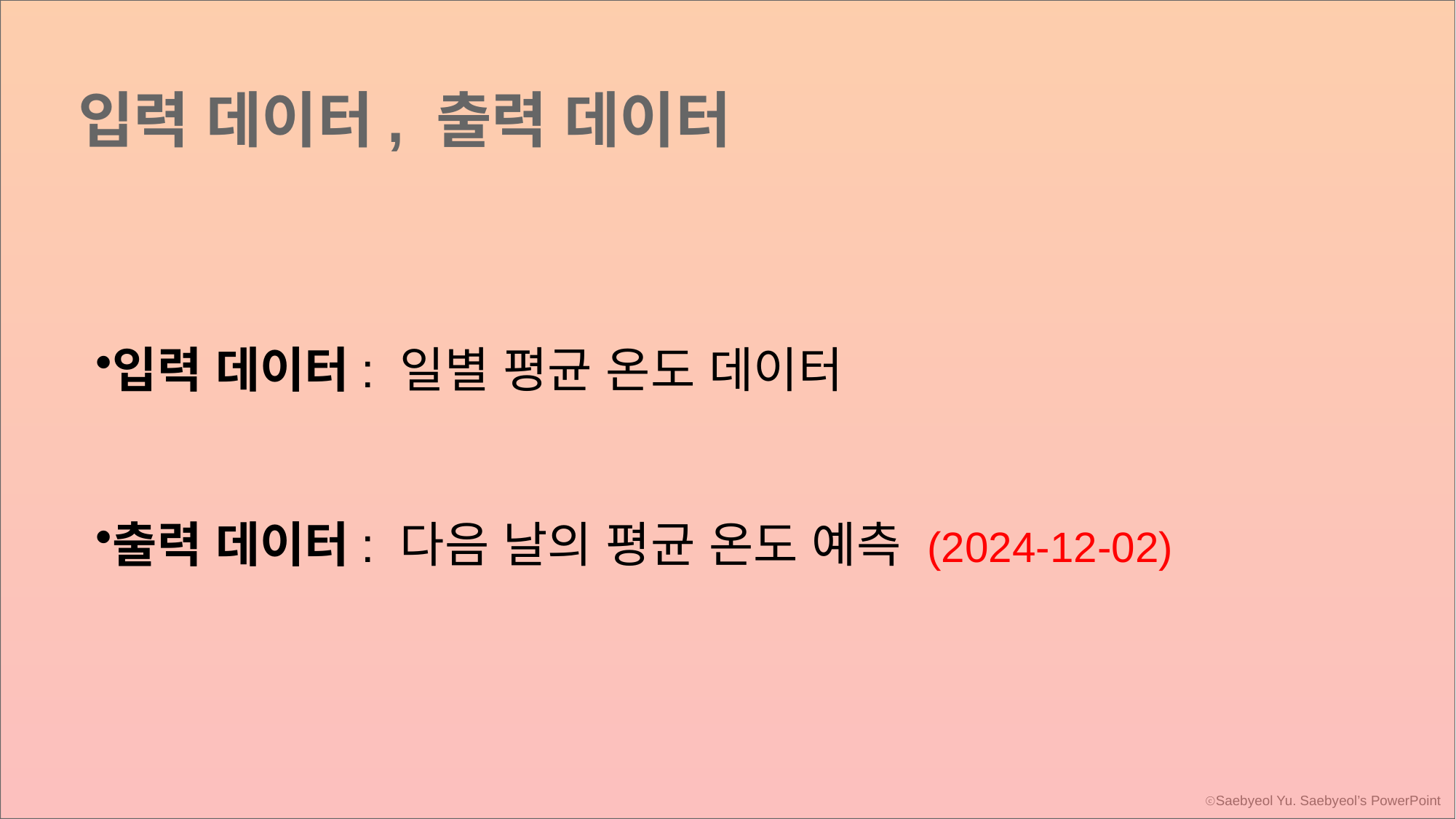

입력 데이터, 출력 데이터
입력 데이터: 일별 평균 온도 데이터

출력 데이터: 다음 날의 평균 온도 예측 (2024-12-02)